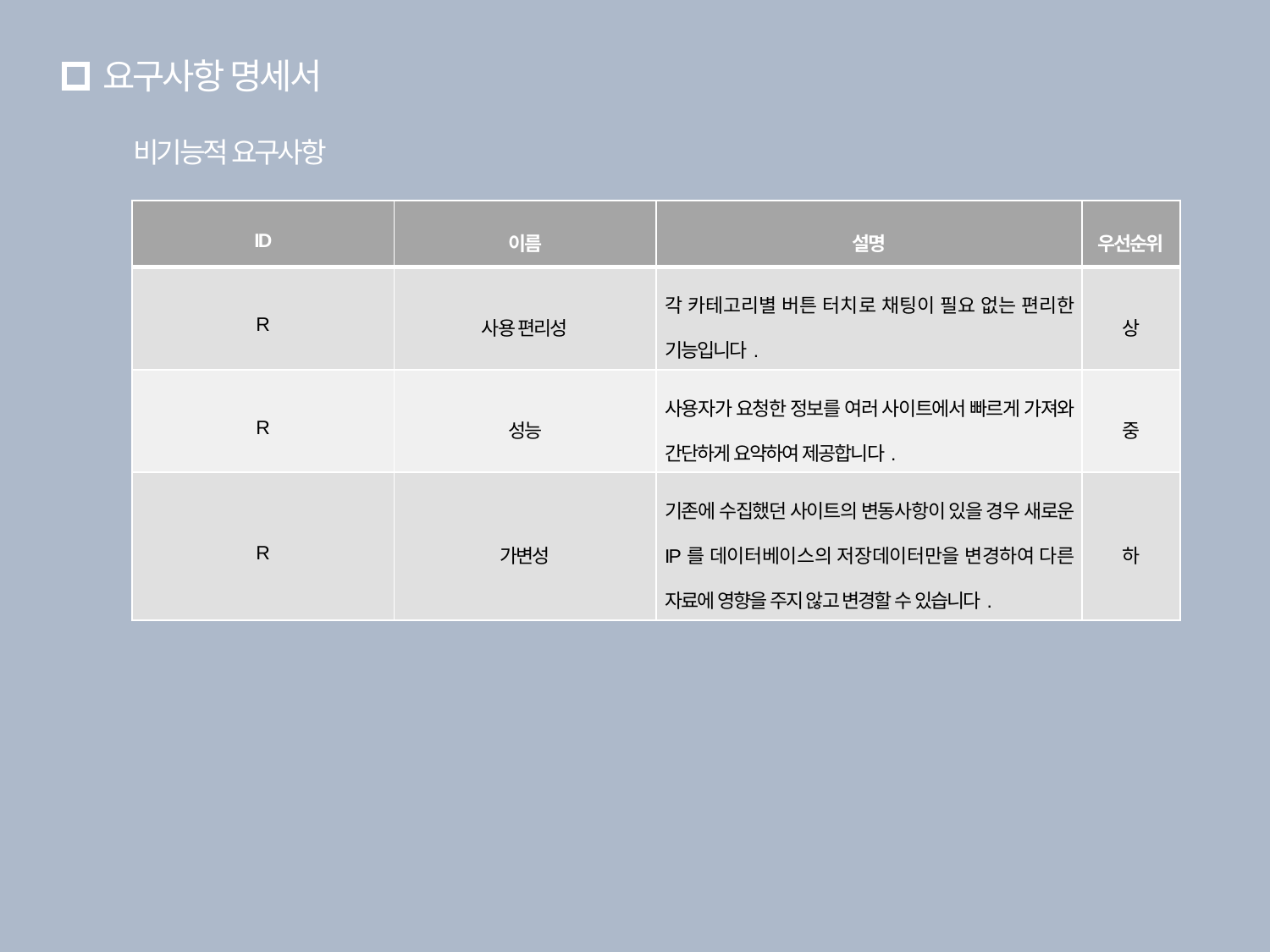

# 요구사항 명세서
비기능적 요구사항
| ID | 이름 | 설명 | 우선순위 |
| --- | --- | --- | --- |
| R | 사용 편리성 | 각 카테고리별 버튼 터치로 채팅이 필요 없는 편리한 기능입니다. | 상 |
| R | 성능 | 사용자가 요청한 정보를 여러 사이트에서 빠르게 가져와 간단하게 요약하여 제공합니다. | 중 |
| R | 가변성 | 기존에 수집했던 사이트의 변동사항이 있을 경우 새로운 IP를 데이터베이스의 저장데이터만을 변경하여 다른 자료에 영향을 주지 않고 변경할 수 있습니다. | 하 |